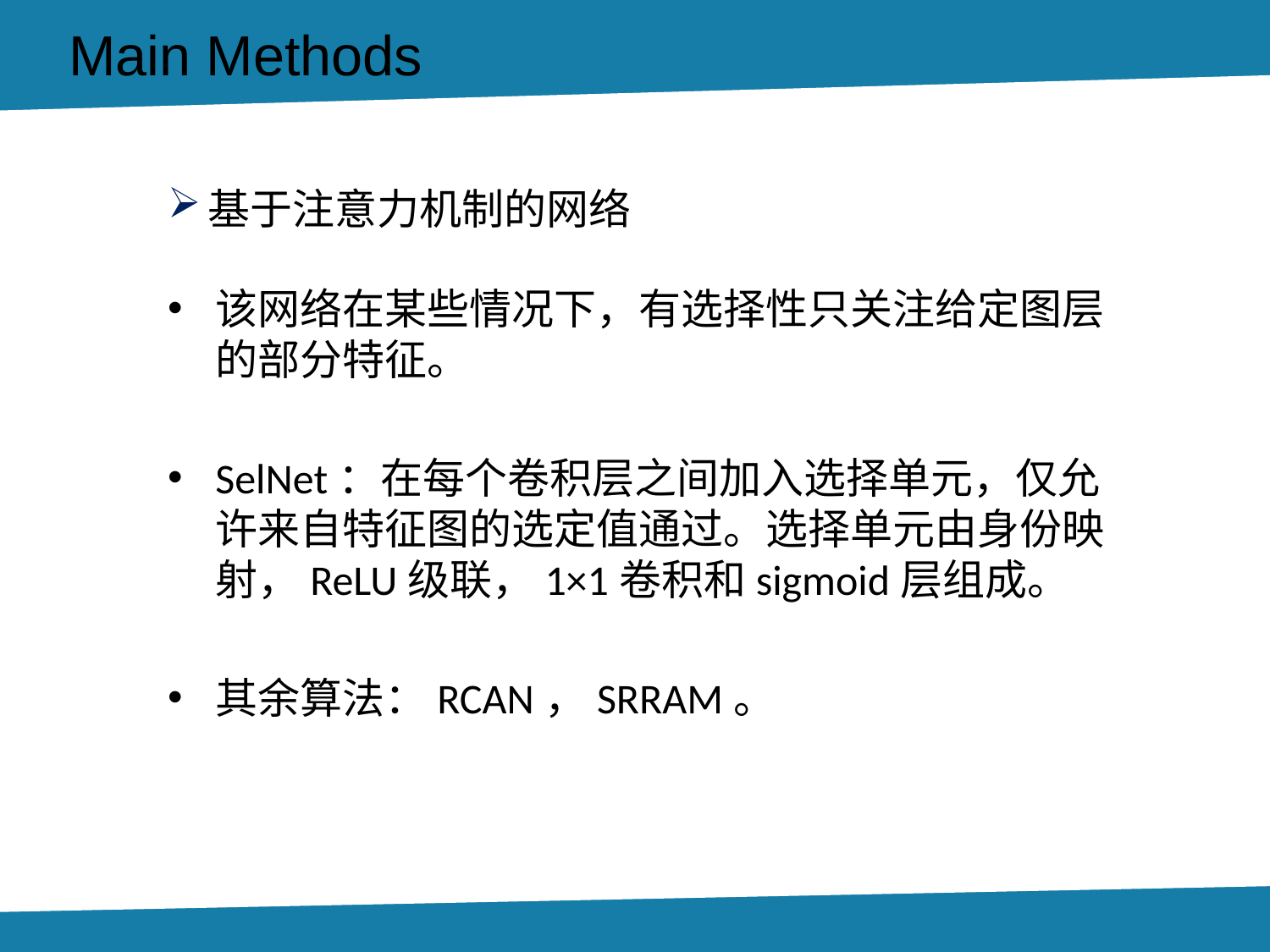

Main Methods
基于注意力机制的网络
该网络在某些情况下，有选择性只关注给定图层的部分特征。

SelNet：在每个卷积层之间加入选择单元，仅允许来自特征图的选定值通过。选择单元由身份映射，ReLU级联，1×1卷积和sigmoid层组成。

其余算法：RCAN，SRRAM。